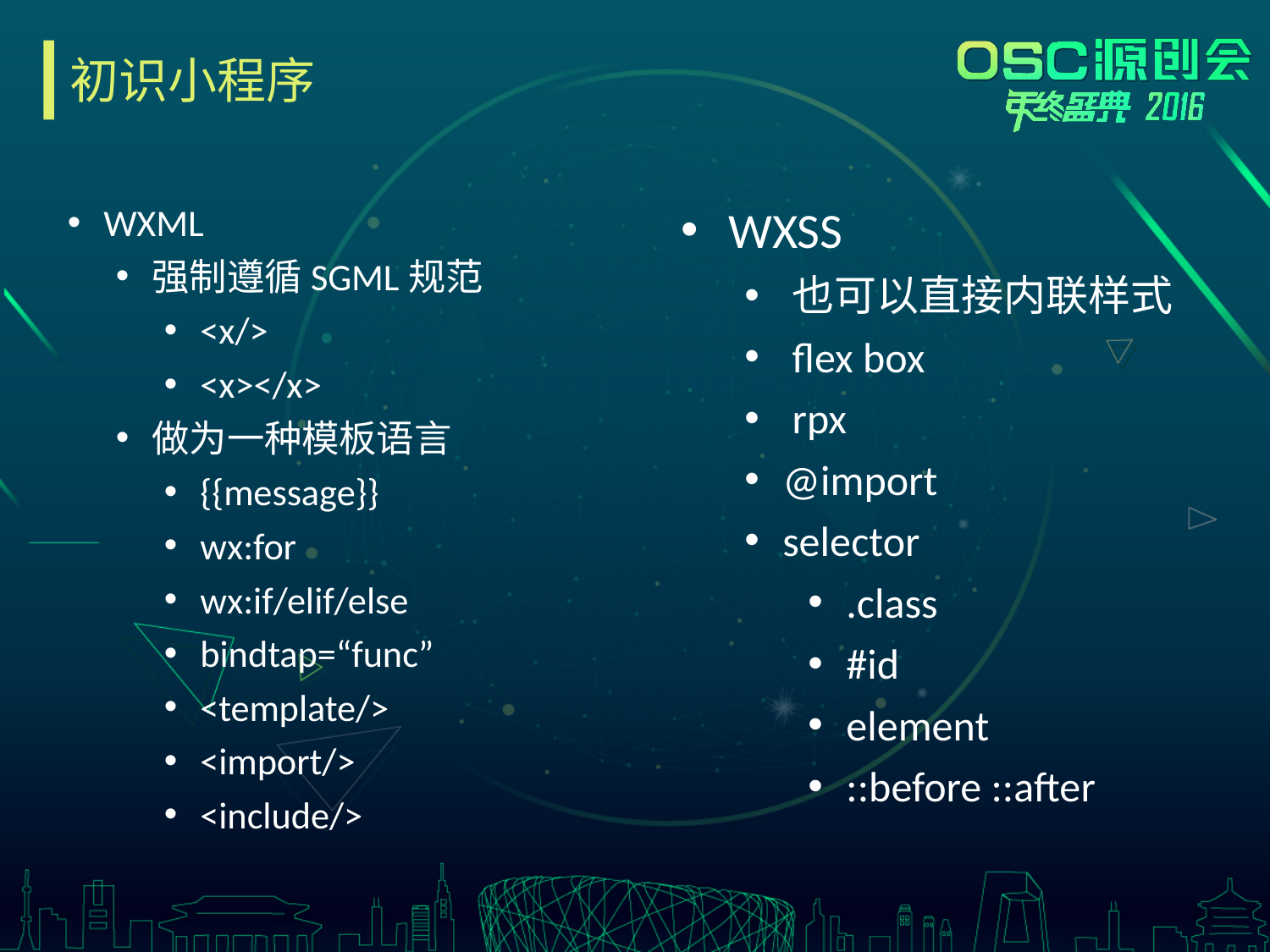

# 初识小程序
WXML
强制遵循SGML规范
<x/>
<x></x>
做为一种模板语言
{{message}}
wx:for
wx:if/elif/else
bindtap=“func”
<template/>
<import/>
<include/>
WXSS
也可以直接内联样式
flex box
rpx
@import
selector
.class
#id
element
::before ::after